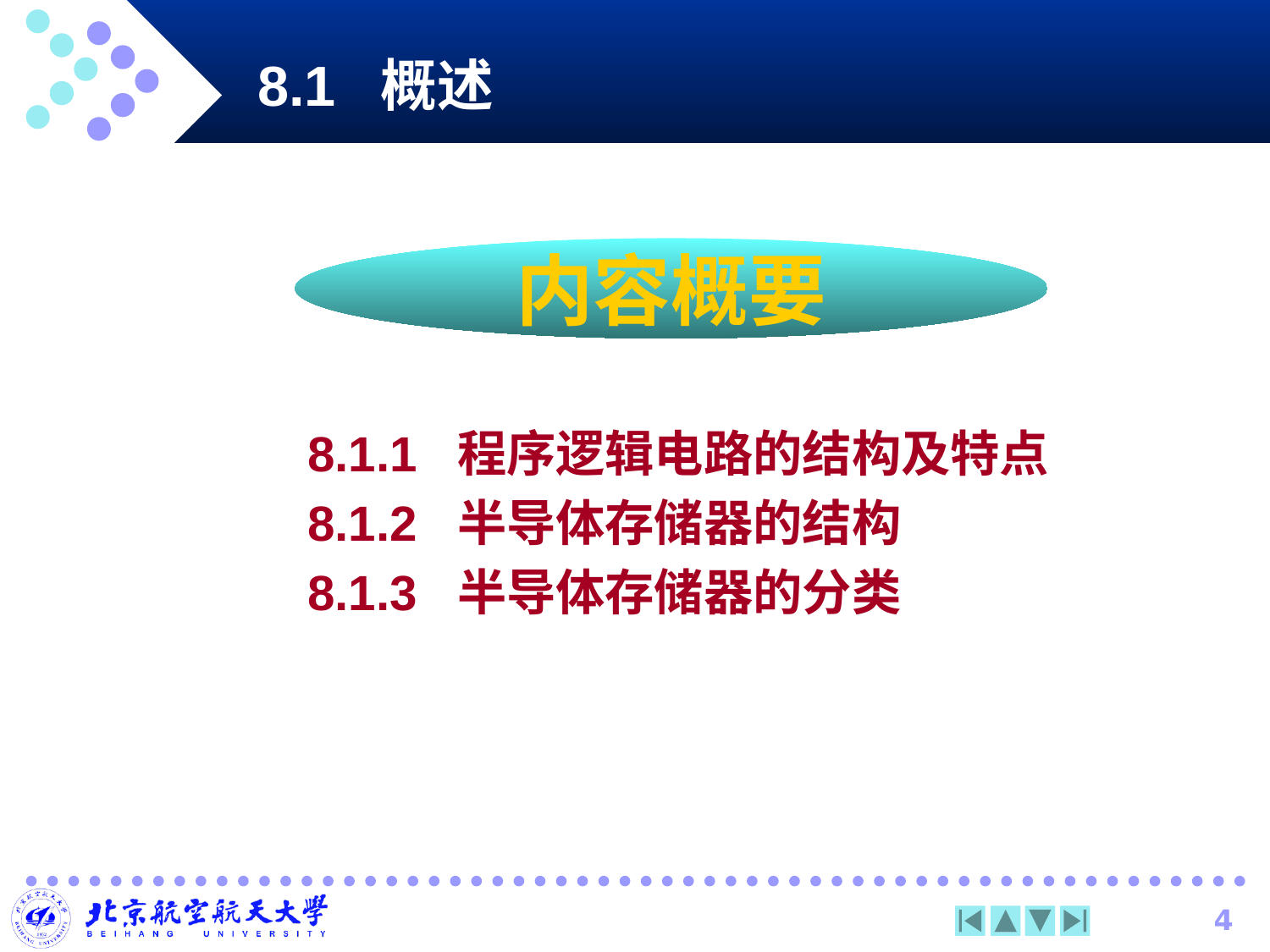

# 8.1  概述
内容概要
8.1.1  程序逻辑电路的结构及特点
8.1.2  半导体存储器的结构
8.1.3  半导体存储器的分类
4